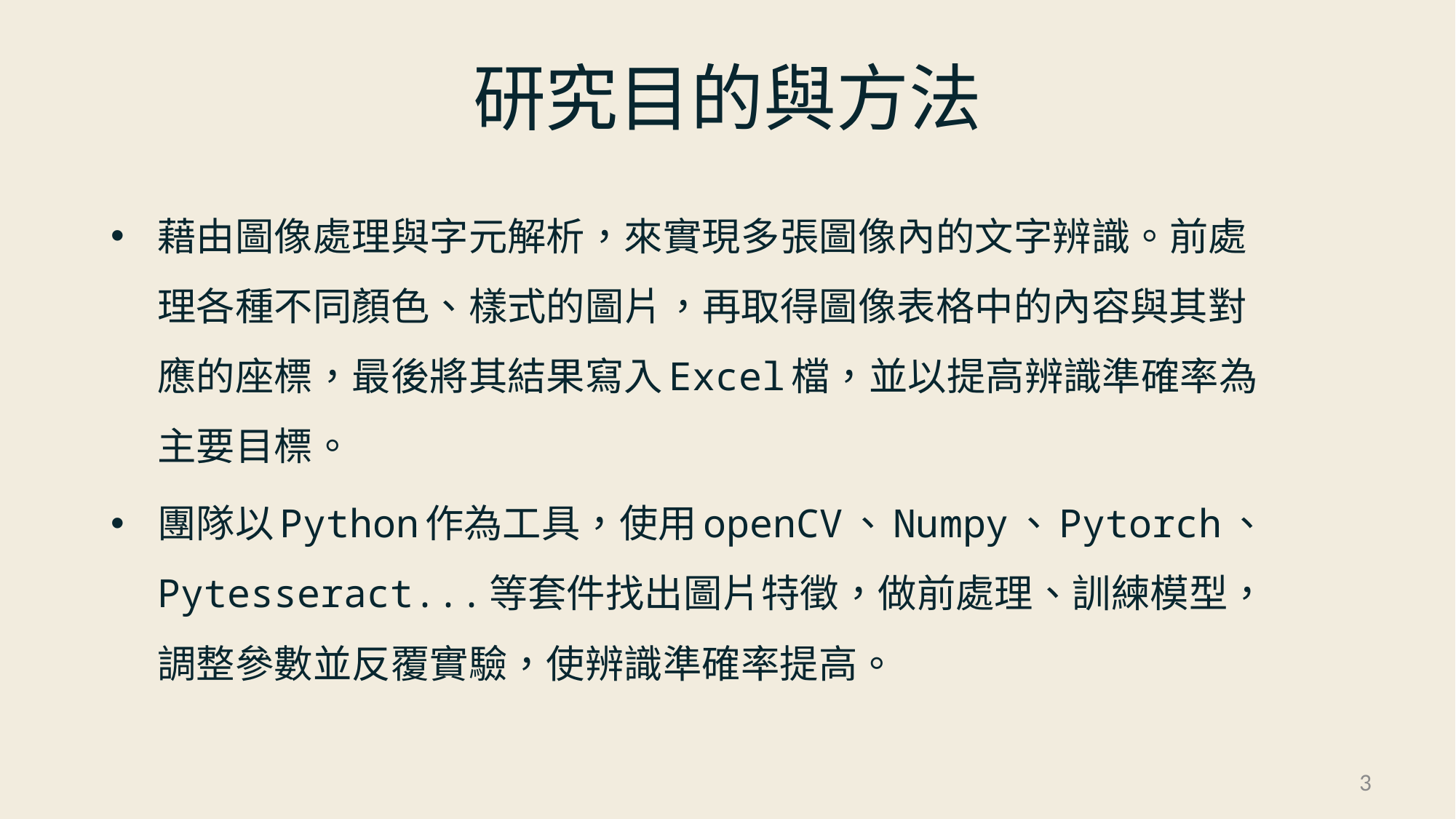

研究目的與方法
藉由圖像處理與字元解析，來實現多張圖像內的文字辨識。前處理各種不同顏色、樣式的圖片，再取得圖像表格中的內容與其對應的座標，最後將其結果寫入Excel檔，並以提高辨識準確率為主要目標。
團隊以Python作為工具，使用openCV、Numpy、Pytorch、 Pytesseract...等套件找出圖片特徵，做前處理、訓練模型，調整參數並反覆實驗，使辨識準確率提高。
3